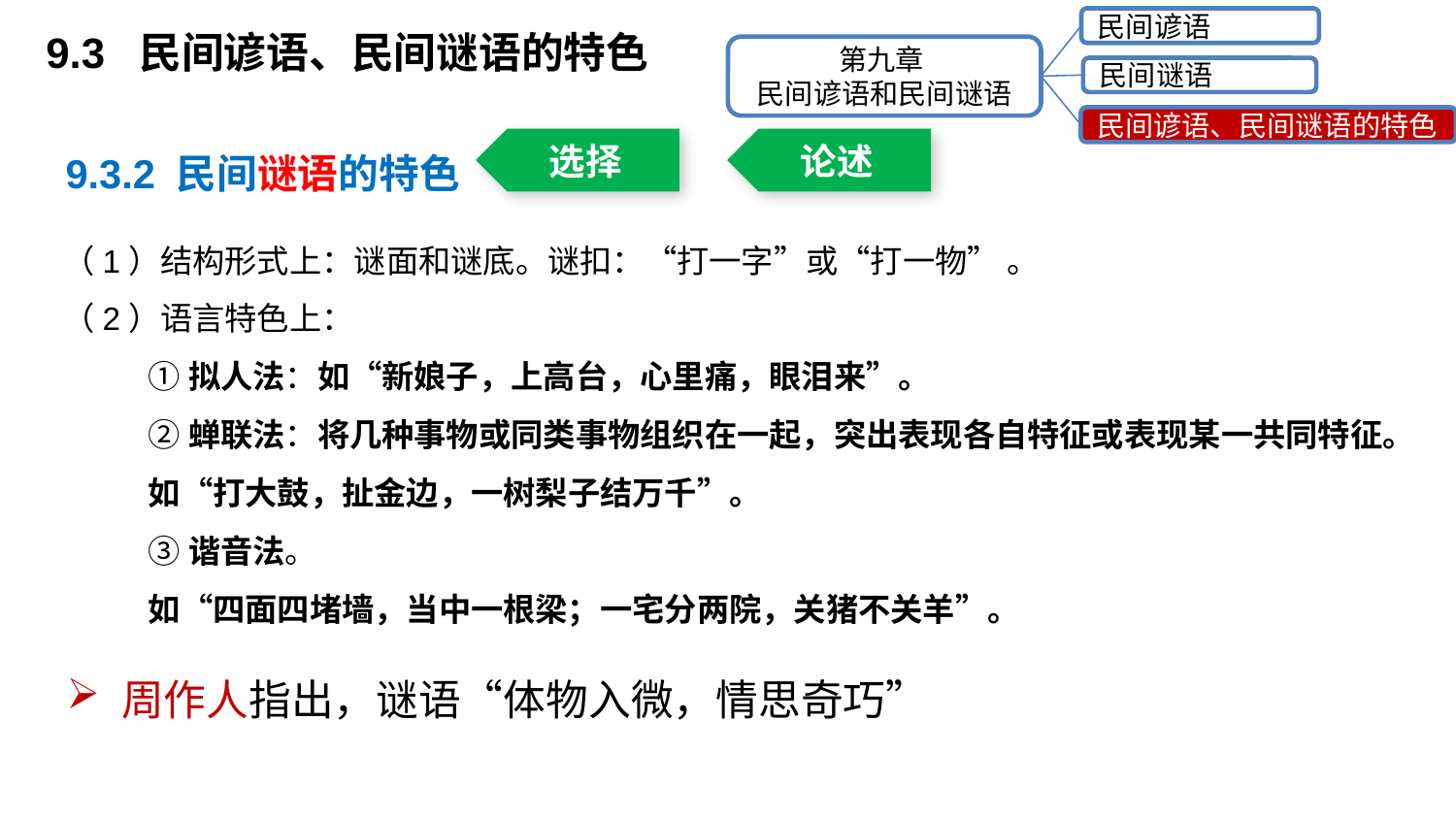

民间谚语
第九章
民间谚语和民间谜语
民间谜语
民间谚语、民间谜语的特色
9.3  民间谚语、民间谜语的特色
9.3.2 民间谜语的特色
选择
论述
（1）结构形式上：谜面和谜底。谜扣：“打一字”或“打一物” 。
（2）语言特色上：
①拟人法：如“新娘子，上高台，心里痛，眼泪来”。
②蝉联法：将几种事物或同类事物组织在一起，突出表现各自特征或表现某一共同特征。
如“打大鼓，扯金边，一树梨子结万千”。
③谐音法。
如“四面四堵墙，当中一根梁；一宅分两院，关猪不关羊”。
周作人指出，谜语“体物入微，情思奇巧”